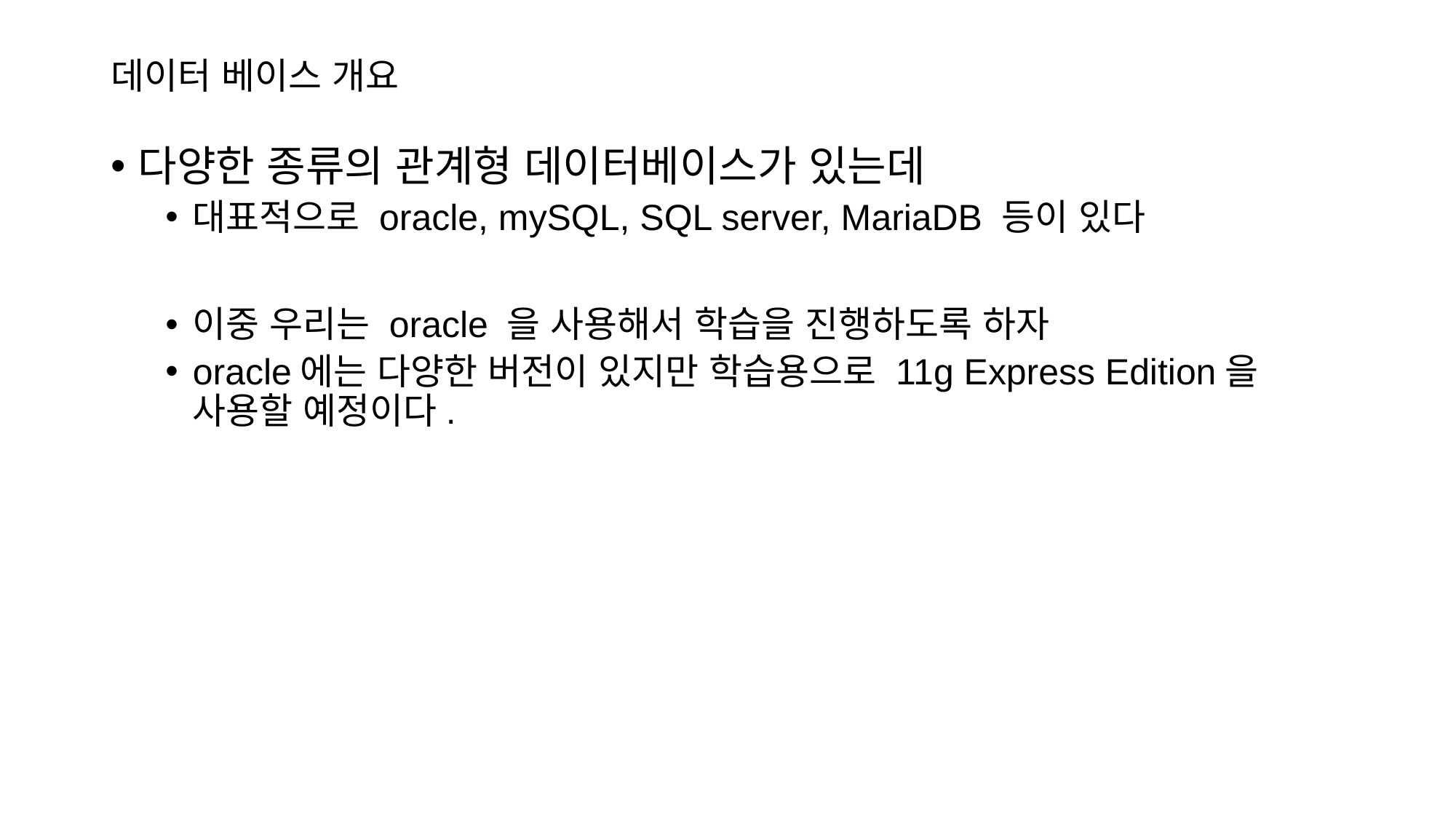

# 데이터 베이스 개요
다양한 종류의 관계형 데이터베이스가 있는데
대표적으로 oracle, mySQL, SQL server, MariaDB 등이 있다

이중 우리는 oracle 을 사용해서 학습을 진행하도록 하자
oracle에는 다양한 버전이 있지만 학습용으로 11g Express Edition을 사용할 예정이다.